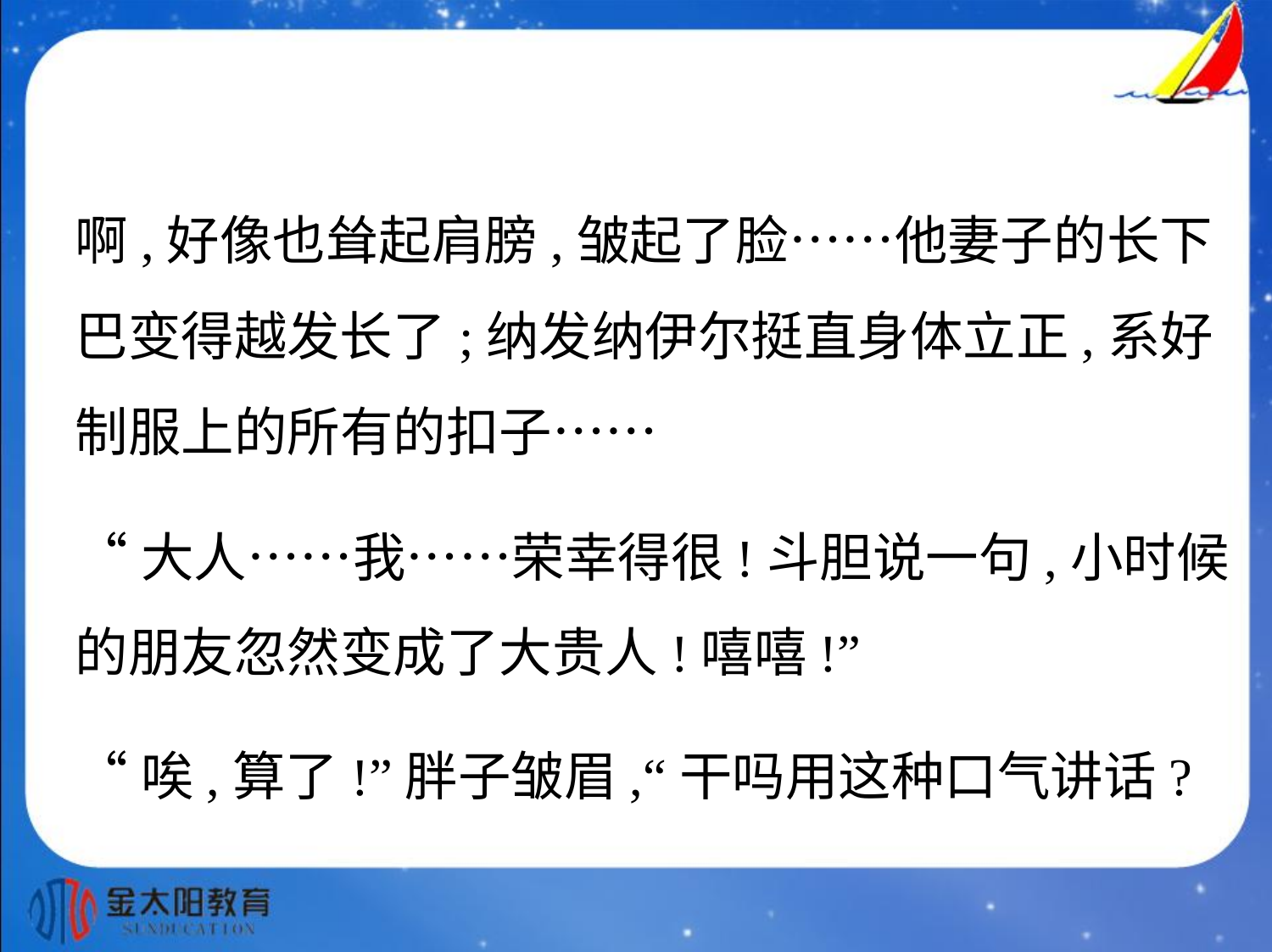

啊,好像也耸起肩膀,皱起了脸……他妻子的长下
巴变得越发长了;纳发纳伊尔挺直身体立正,系好
制服上的所有的扣子……
“大人……我……荣幸得很!斗胆说一句,小时候
的朋友忽然变成了大贵人!嘻嘻!”
“唉,算了!”胖子皱眉,“干吗用这种口气讲话?